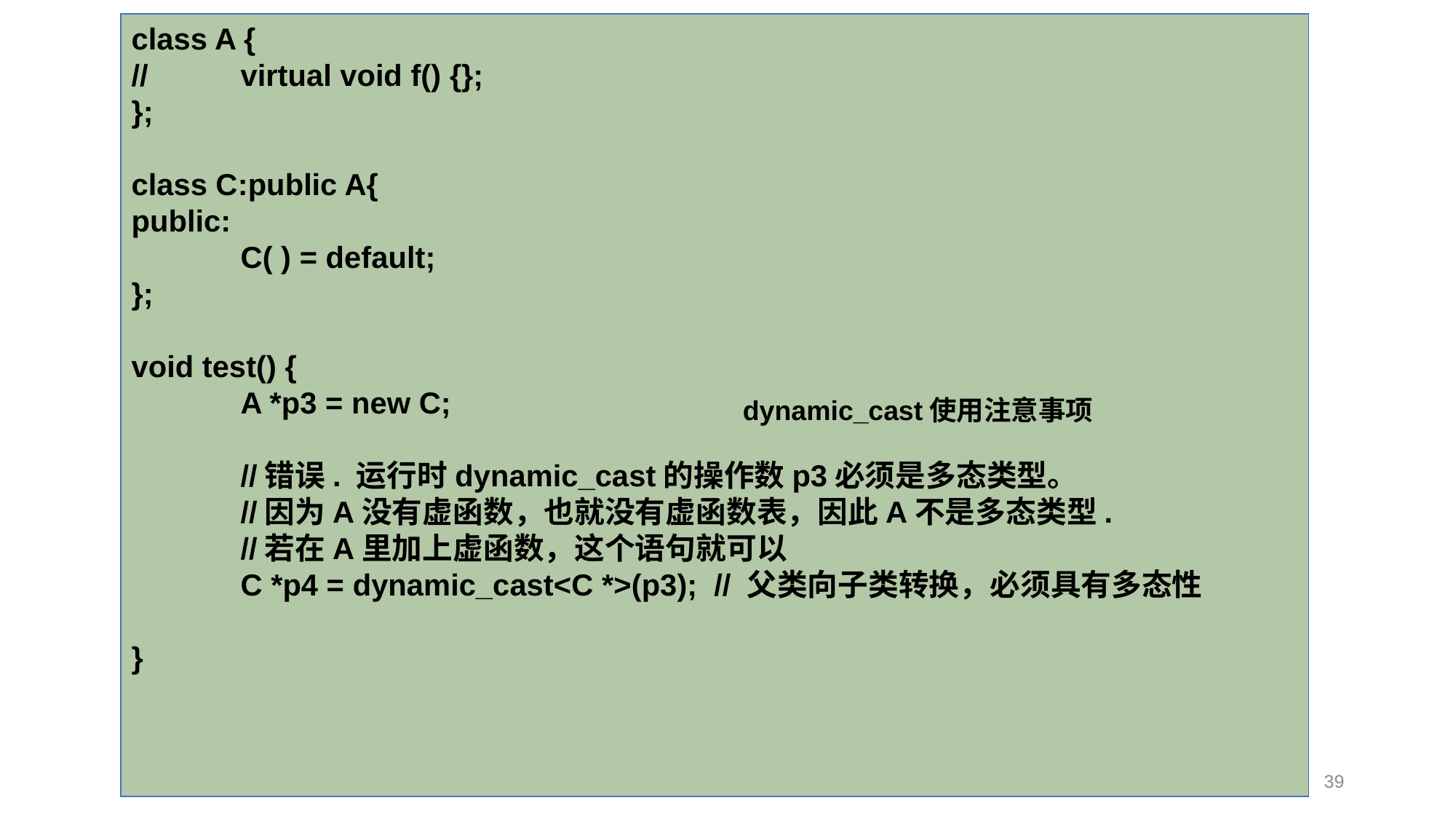

class A {
//	virtual void f() {};
};

class C:public A{
public:
	C( ) = default;
};

void test() {
	A *p3 = new C;

	//错误. 运行时dynamic_cast的操作数p3必须是多态类型。
	//因为A没有虚函数，也就没有虚函数表，因此A不是多态类型.
	//若在A里加上虚函数，这个语句就可以
	C *p4 = dynamic_cast<C *>(p3);  // 父类向子类转换，必须具有多态性

}
dynamic_cast使用注意事项
39